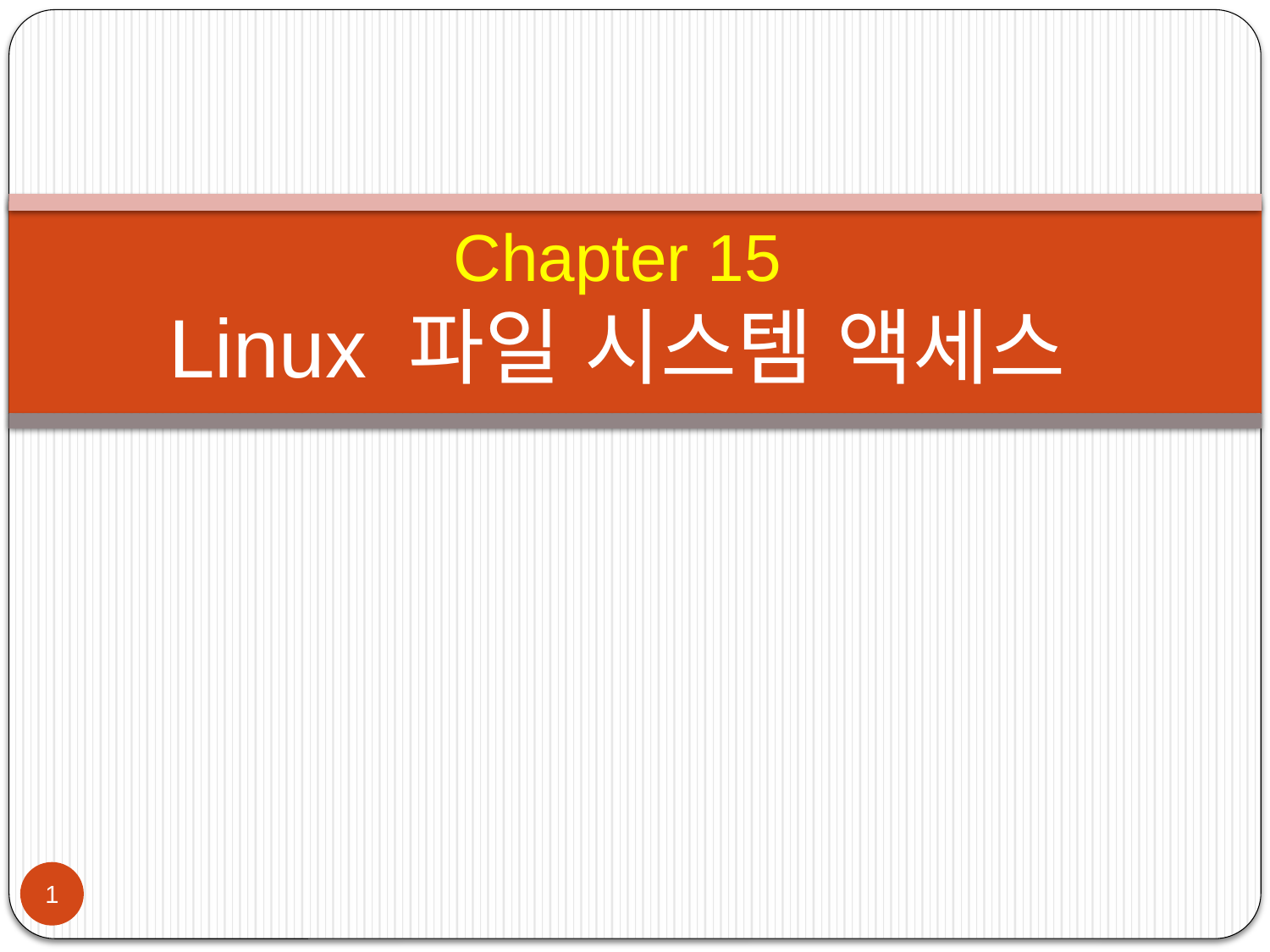

# Chapter 15 Linux 파일 시스템 액세스
1